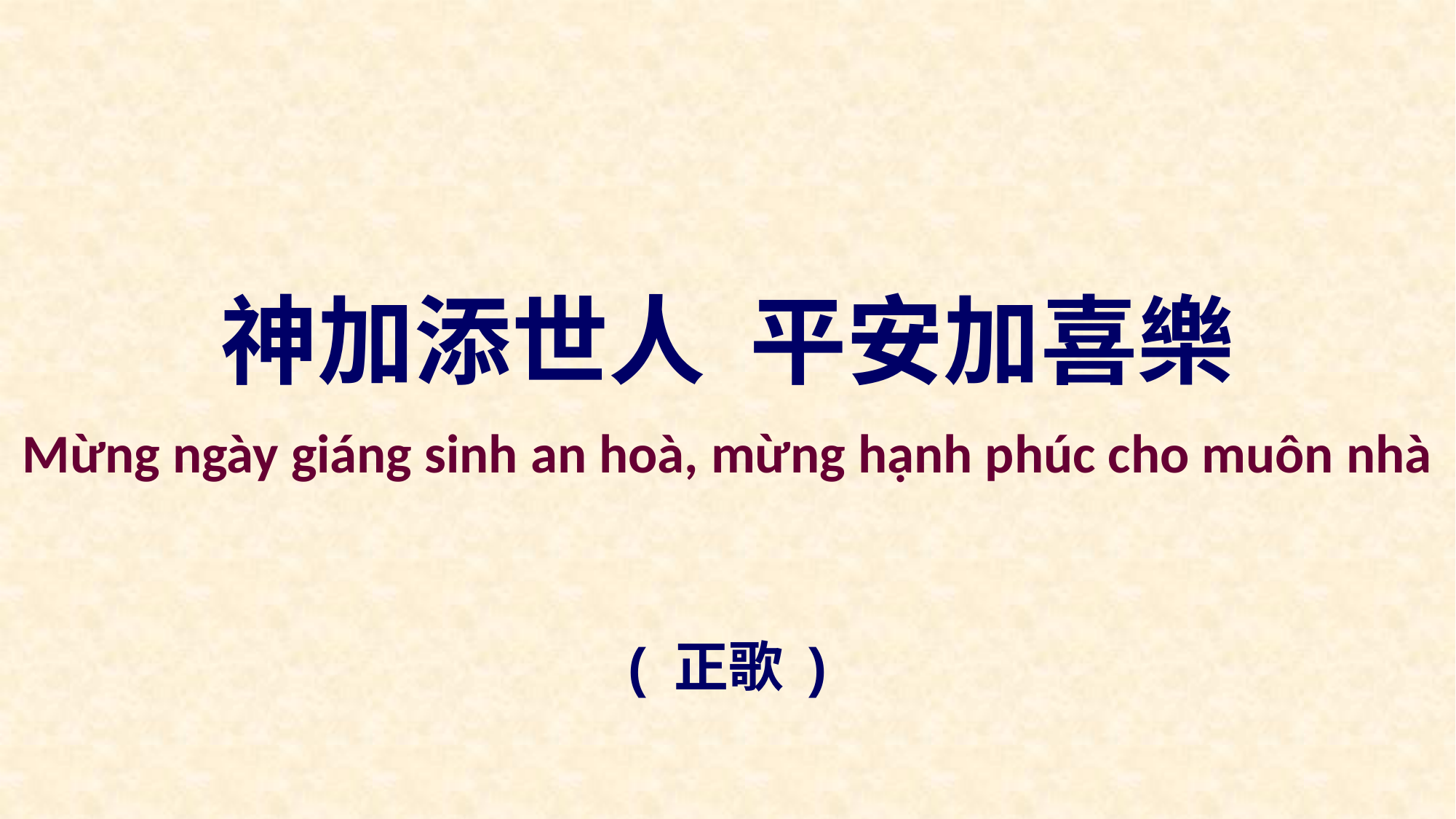

神加添世人  平安加喜樂
Mừng ngày giáng sinh an hoà, mừng hạnh phúc cho muôn nhà
( 正歌 )